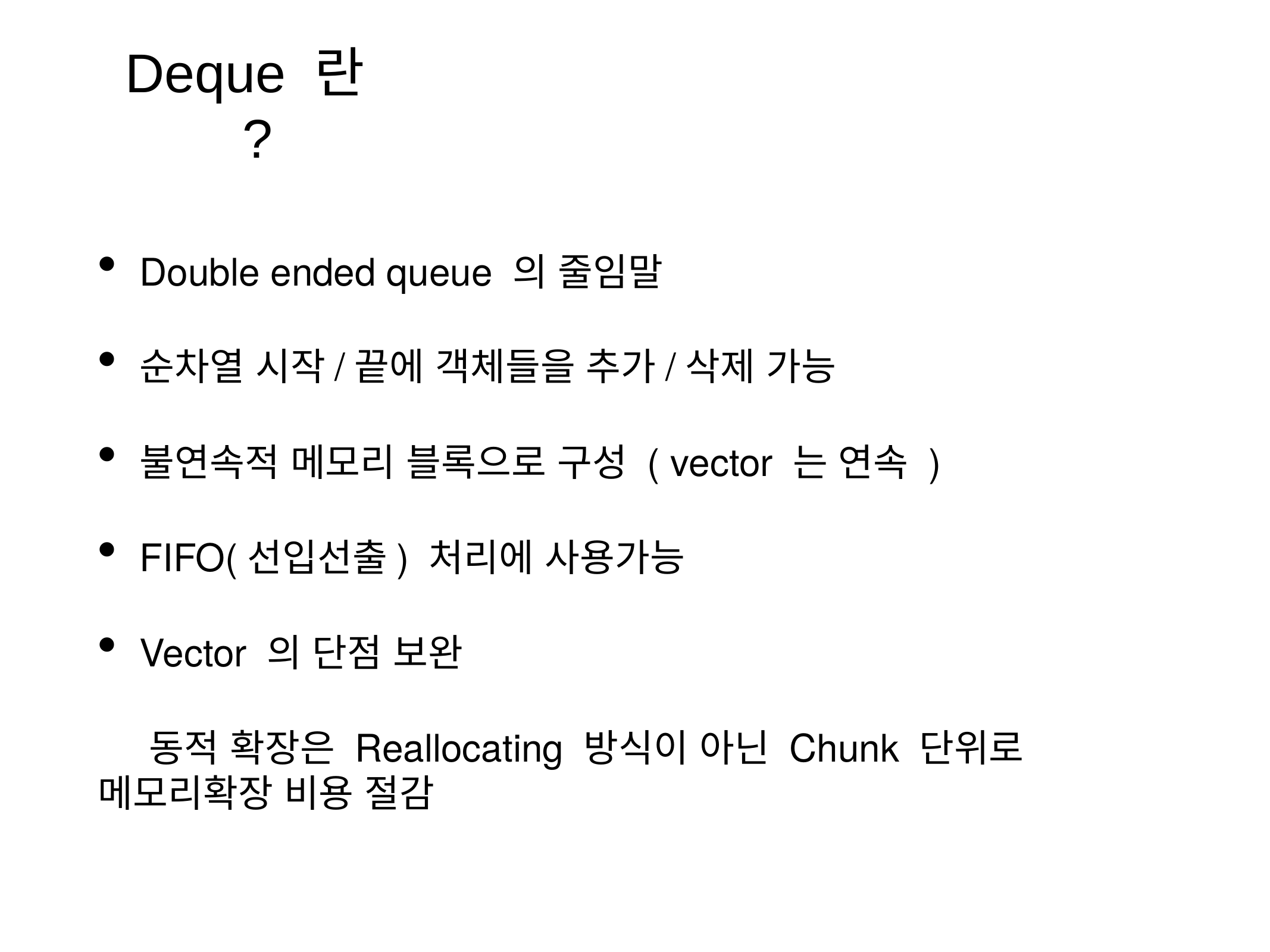

# Deque 란 ?
Double ended queue 의 줄임말
순차열 시작/끝에 객체들을 추가/삭제 가능
불연속적 메모리 블록으로 구성 ( vector 는 연속 )
FIFO(선입선출) 처리에 사용가능
Vector 의 단점 보완
    동적 확장은 Reallocating 방식이 아닌 Chunk 단위로 메모리확장 비용 절감